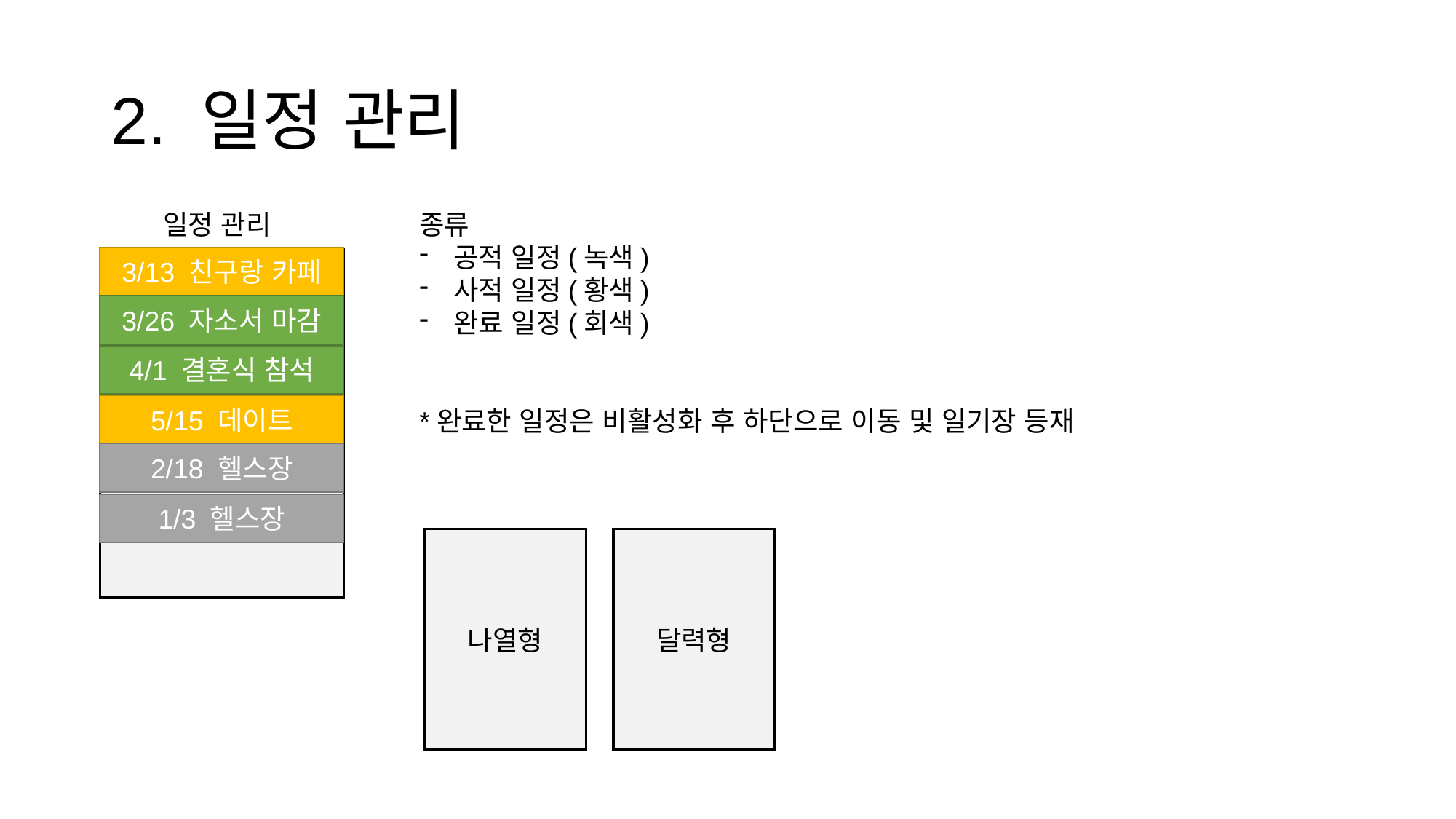

# 2. 일정 관리
일정 관리
종류
공적 일정(녹색)
사적 일정(황색)
완료 일정(회색)

*완료한 일정은 비활성화 후 하단으로 이동 및 일기장 등재
3/13 친구랑 카페

3/26 자소서 마감
4/1 결혼식 참석
5/15 데이트
2/18 헬스장
1/3 헬스장
나열형
달력형